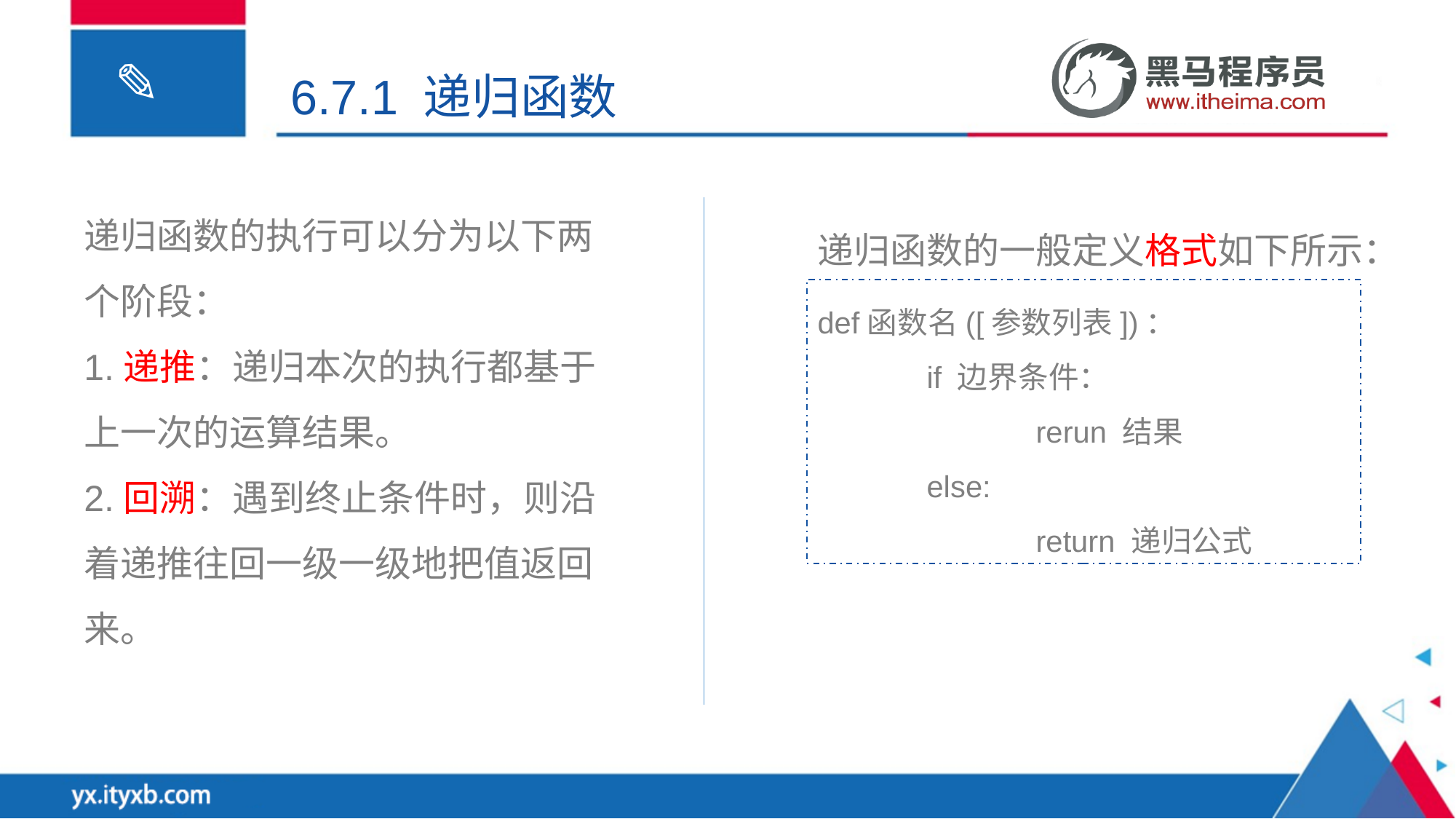

6.7.1 递归函数
递归函数的执行可以分为以下两个阶段：
1.递推：递归本次的执行都基于上一次的运算结果。
2.回溯：遇到终止条件时，则沿着递推往回一级一级地把值返回来。
递归函数的一般定义格式如下所示：
def函数名([参数列表])：
	if 边界条件：
		rerun 结果
	else:
		return 递归公式